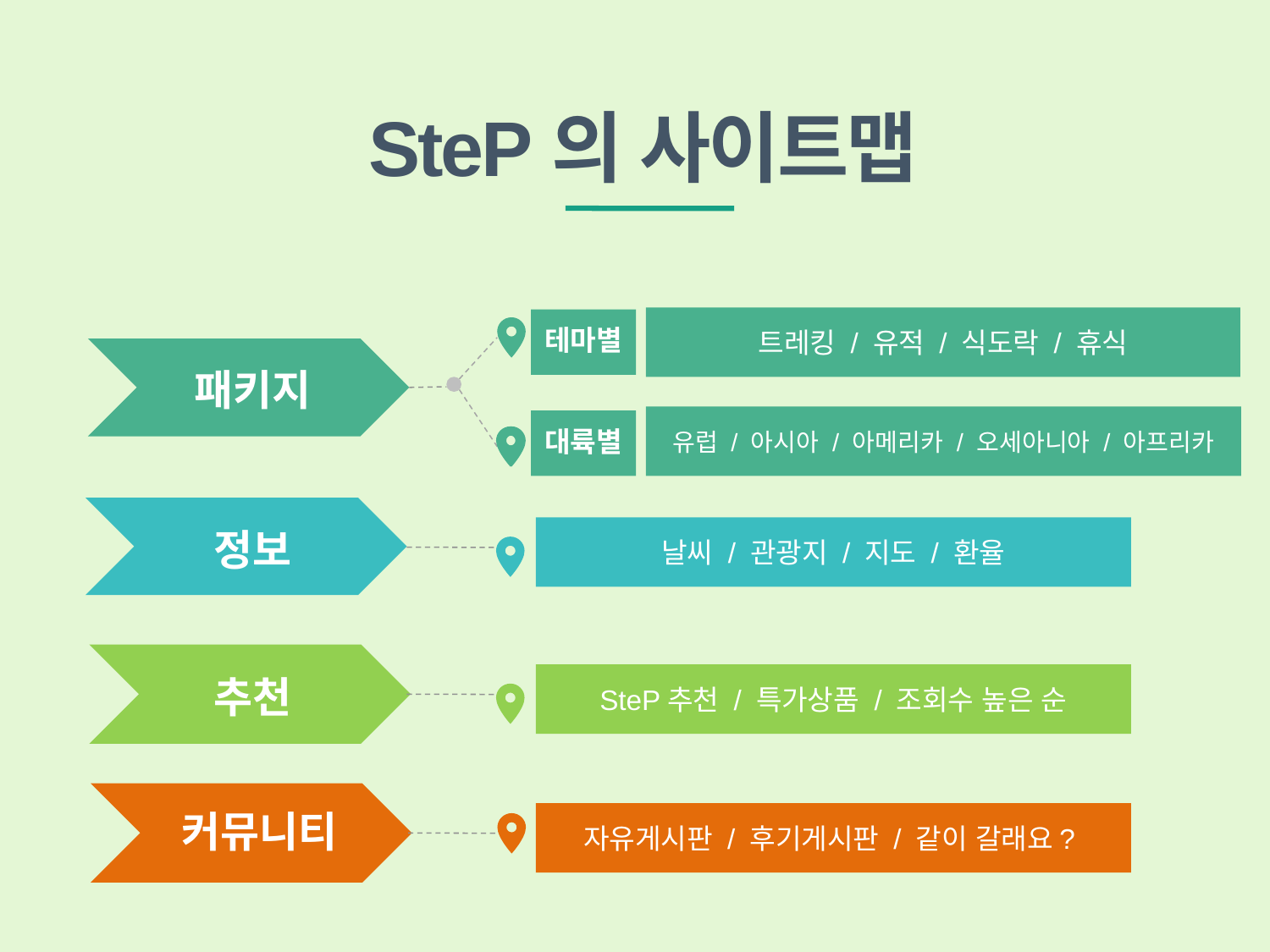

SteP의 사이트맵
트레킹 / 유적 / 식도락 / 휴식
테마별

패키지

유럽 / 아시아 / 아메리카 / 오세아니아 / 아프리카
대륙별

정보
날씨 / 관광지 / 지도 / 환율

추천
SteP추천 / 특가상품 / 조회수 높은 순

커뮤니티
자유게시판 / 후기게시판 / 같이 갈래요?